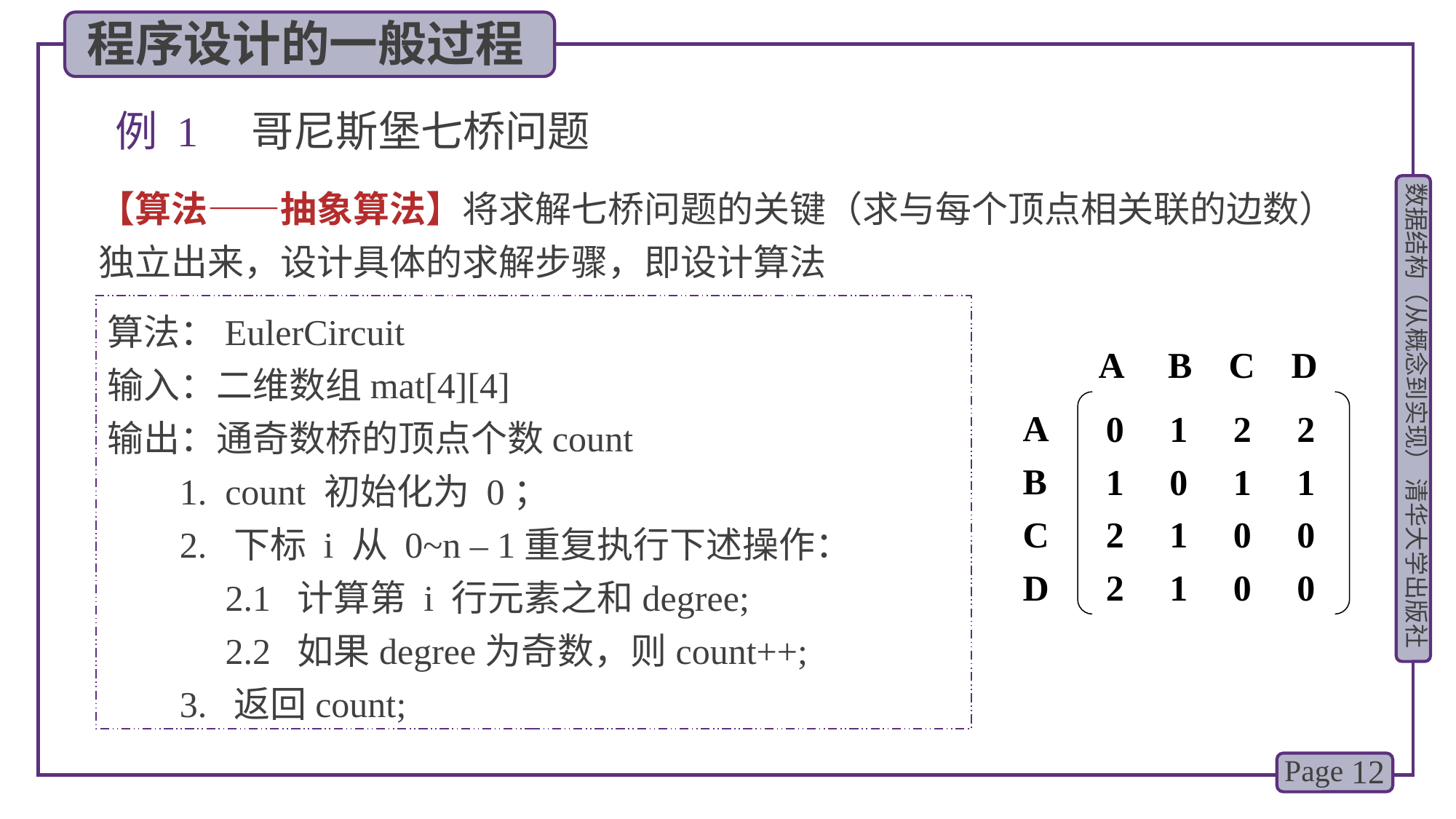

程序设计的一般过程

例 1    哥尼斯堡七桥问题
【算法——抽象算法】将求解七桥问题的关键（求与每个顶点相关联的边数）独立出来，设计具体的求解步骤，即设计算法
算法：EulerCircuit
输入：二维数组mat[4][4]
输出：通奇数桥的顶点个数count
        1.  count 初始化为 0；
        2.  下标 i 从 0~n – 1重复执行下述操作：
             2.1  计算第 i 行元素之和degree;
             2.2  如果degree为奇数，则count++;
        3.  返回count;

A     B    C    D

A
B
C
D
0     1     2     2
1     0     1     1
2     1     0     0
2     1     0     0